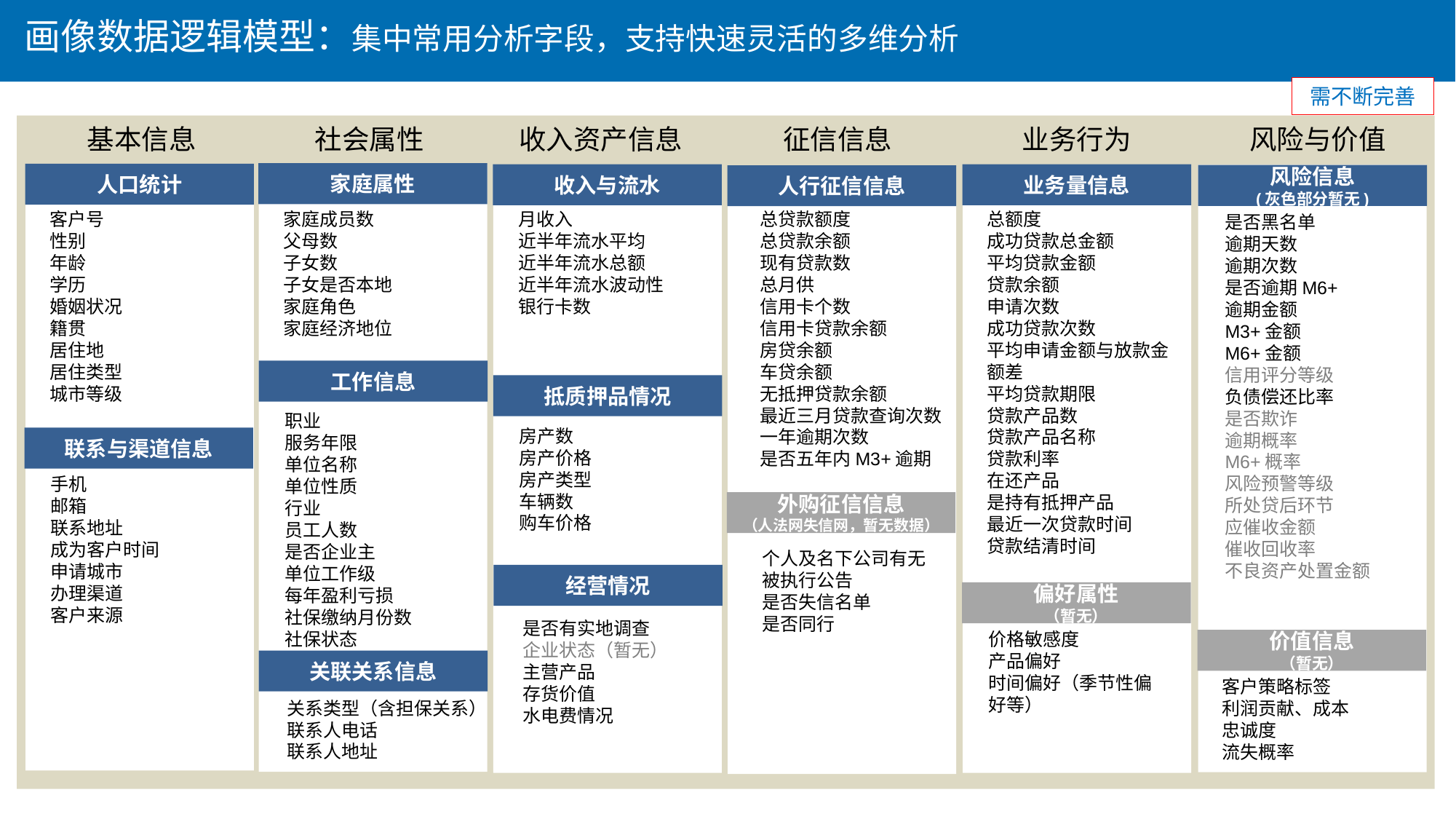

# 画像数据逻辑模型：集中常用分析字段，支持快速灵活的多维分析
需不断完善

基本信息
社会属性
收入资产信息
征信信息
业务行为
风险与价值
家庭属性
人口统计
业务量信息
收入与流水

风险信息
(灰色部分暂无)
人行征信信息

客户号
性别
年龄
学历
婚姻状况
籍贯
居住地
居住类型
城市等级
家庭成员数
父母数
子女数
子女是否本地
家庭角色
家庭经济地位
月收入
近半年流水平均
近半年流水总额
近半年流水波动性
银行卡数
总贷款额度
总贷款余额
现有贷款数
总月供
信用卡个数
信用卡贷款余额
房贷余额
车贷余额
无抵押贷款余额
最近三月贷款查询次数
一年逾期次数
是否五年内M3+逾期
总额度
成功贷款总金额
平均贷款金额
贷款余额
申请次数
成功贷款次数
平均申请金额与放款金额差
平均贷款期限
贷款产品数
贷款产品名称
贷款利率
在还产品
是持有抵押产品
最近一次贷款时间
贷款结清时间
是否黑名单
逾期天数
逾期次数
是否逾期M6+
逾期金额
M3+金额
M6+金额
信用评分等级
负债偿还比率
是否欺诈
逾期概率
M6+概率
风险预警等级
所处贷后环节
应催收金额
催收回收率
不良资产处置金额
工作信息
抵质押品情况
职业
服务年限
单位名称
单位性质
行业
员工人数
是否企业主
单位工作级
每年盈利亏损
社保缴纳月份数
社保状态
房产数
房产价格
房产类型
车辆数
购车价格
联系与渠道信息
手机
邮箱
联系地址
成为客户时间
申请城市
办理渠道
客户来源
外购征信信息
（人法网失信网，暂无数据）
个人及名下公司有无被执行公告
是否失信名单
是否同行
经营情况
偏好属性
（暂无）
是否有实地调查
企业状态（暂无）
主营产品
存货价值
水电费情况
价格敏感度
产品偏好
时间偏好（季节性偏好等）

价值信息
（暂无）
关联关系信息
客户策略标签
利润贡献、成本
忠诚度
流失概率
关系类型（含担保关系）
联系人电话
联系人地址
11